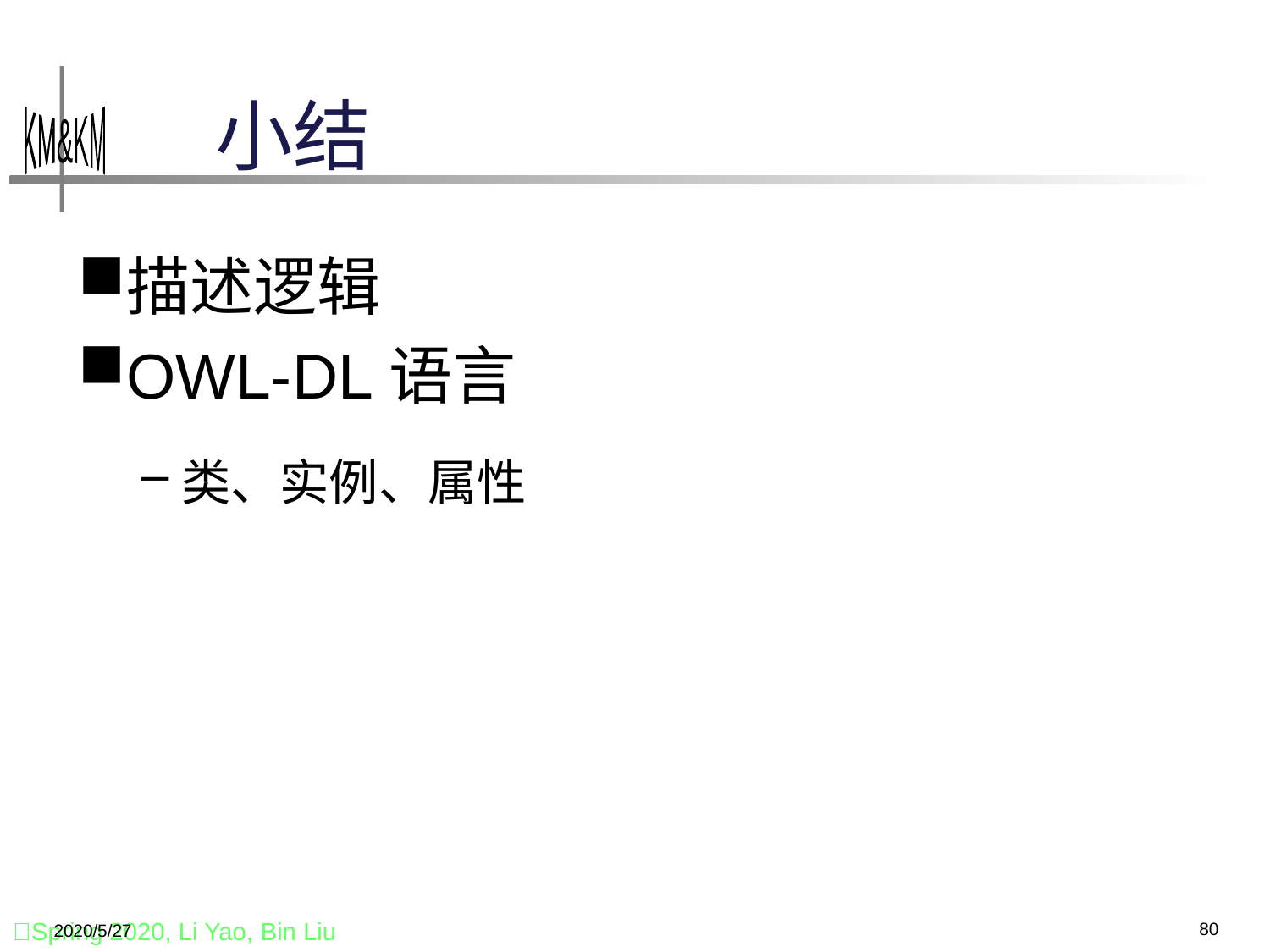

# 小结
描述逻辑
OWL-DL语言
类、实例、属性

80
2020/5/27